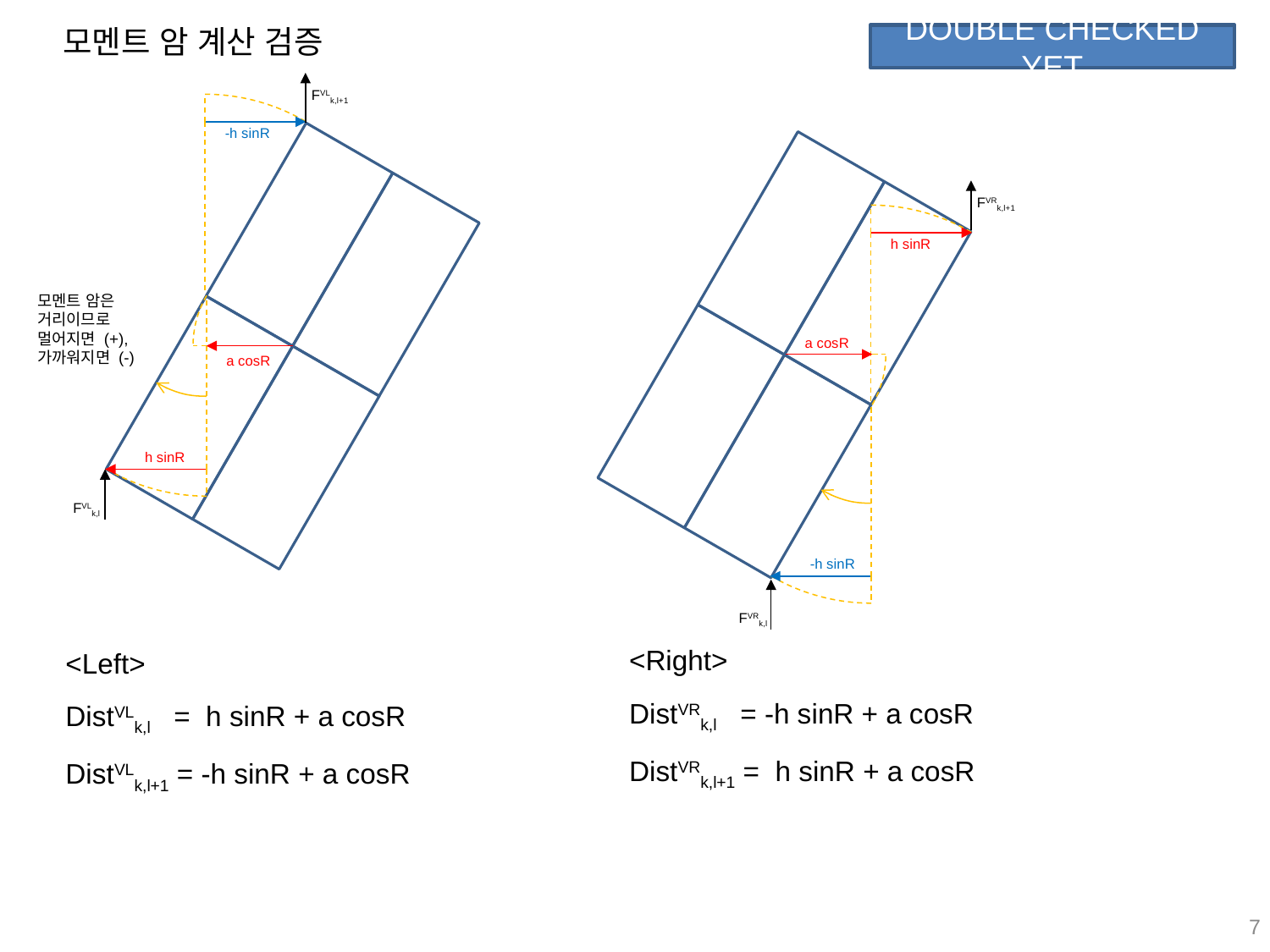

모멘트 암 계산 검증
DOUBLE CHECKED YET
FVLk,l+1

-h sinR

h sinR

a cosR
FVLk,l

FVRk,l+1

-h sinR

h sinR

a cosR
모멘트 암은 거리이므로 멀어지면 (+), 가까워지면 (-)
FVRk,l
<Right>
DistVRk,l   = -h sinR + a cosR
DistVRk,l+1 =  h sinR + a cosR
<Left>
DistVLk,l   =  h sinR + a cosR
DistVLk,l+1 = -h sinR + a cosR
7